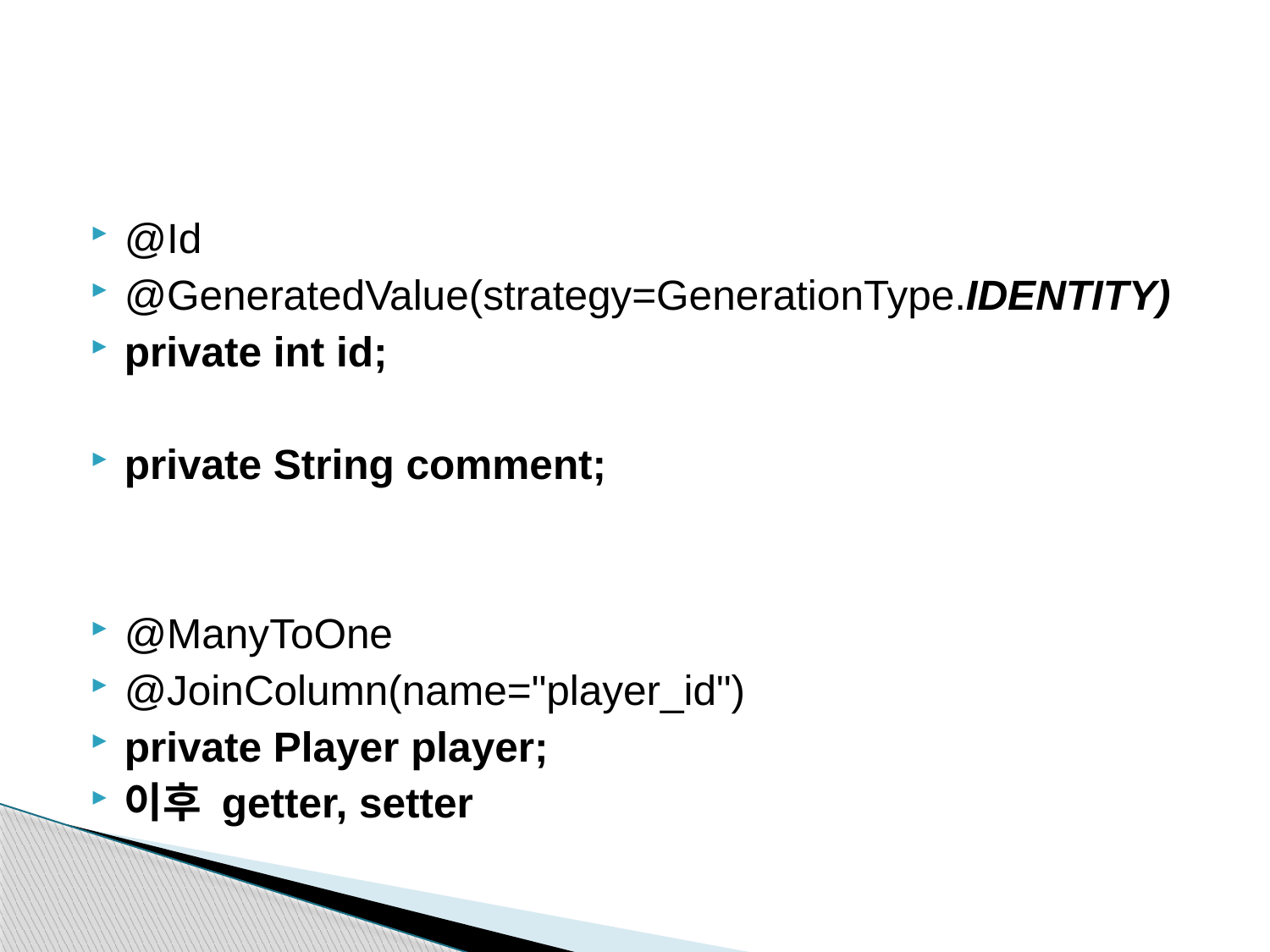

#
@Id
@GeneratedValue(strategy=GenerationType.IDENTITY)
private int id;

private String comment;

@ManyToOne
@JoinColumn(name="player_id")
private Player player;
이후 getter, setter